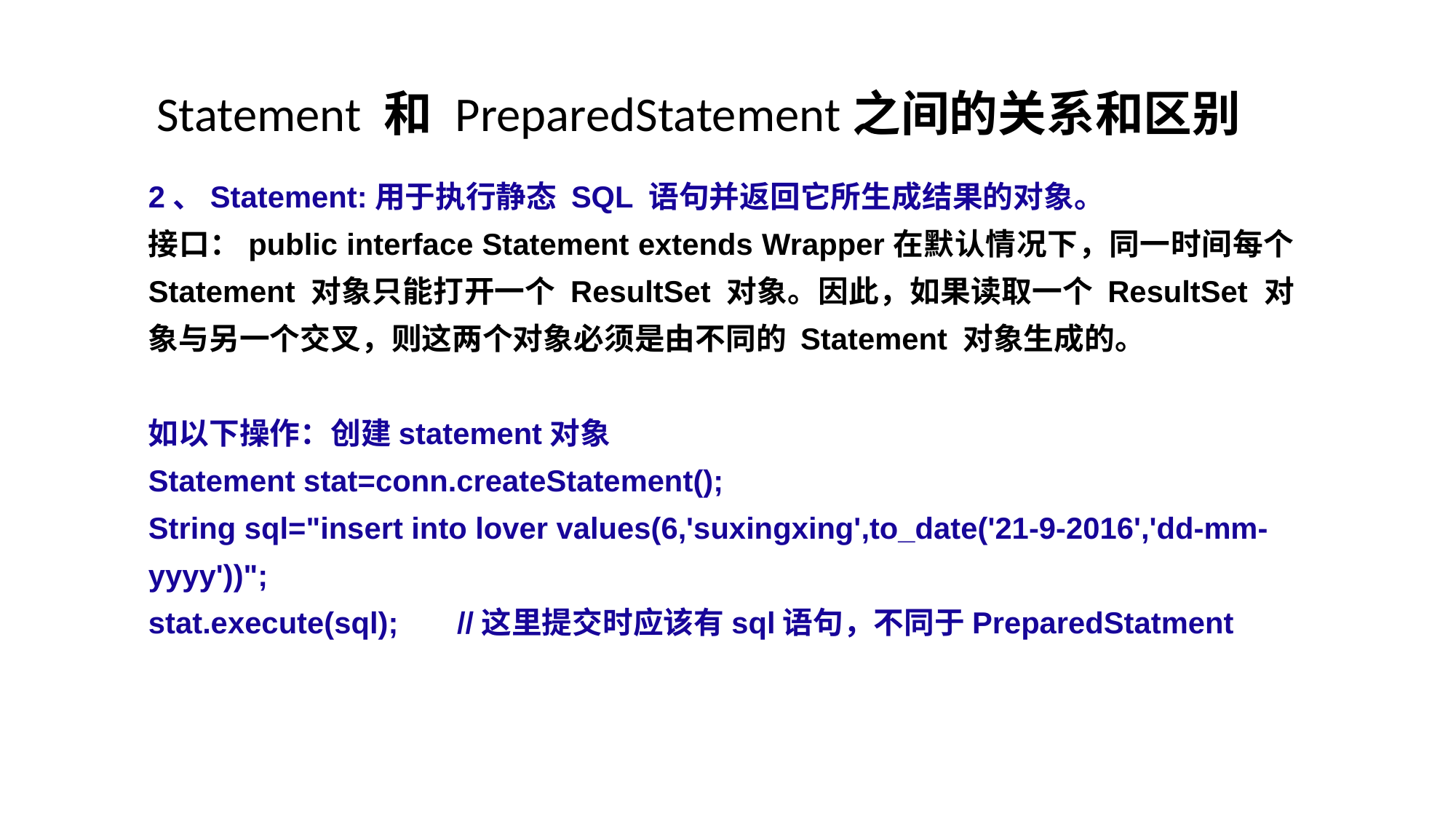

# Statement 和 PreparedStatement之间的关系和区别
2、Statement:用于执行静态 SQL 语句并返回它所生成结果的对象。
接口：public interface Statement extends Wrapper在默认情况下，同一时间每个 Statement 对象只能打开一个 ResultSet 对象。因此，如果读取一个 ResultSet 对象与另一个交叉，则这两个对象必须是由不同的 Statement 对象生成的。

如以下操作：创建statement对象
Statement stat=conn.createStatement();
String sql="insert into lover values(6,'suxingxing',to_date('21-9-2016','dd-mm-yyyy'))";
stat.execute(sql);       //这里提交时应该有sql语句，不同于PreparedStatment